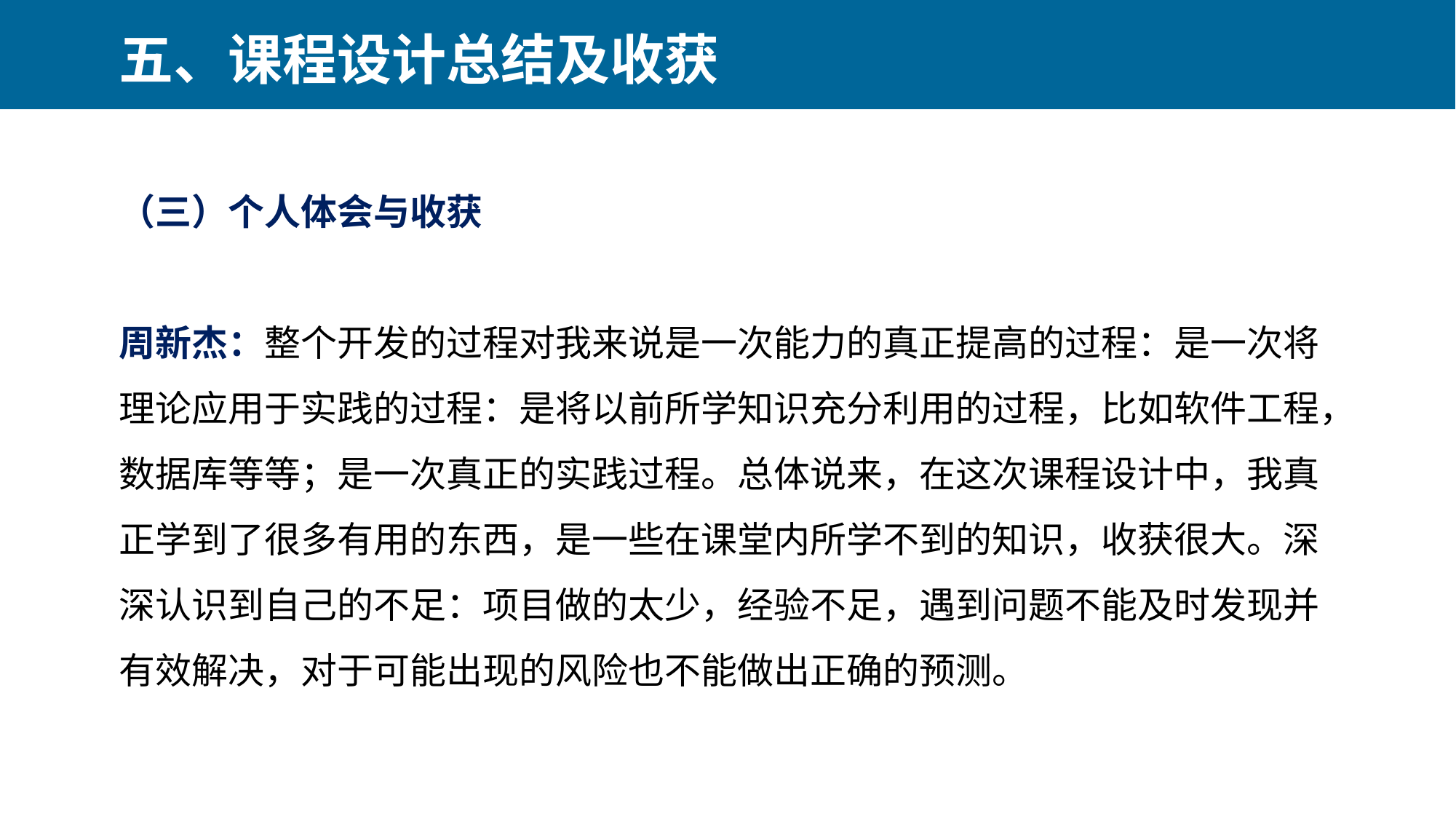

五、课程设计总结及收获
（三）个人体会与收获

周新杰：整个开发的过程对我来说是一次能力的真正提高的过程：是一次将理论应用于实践的过程：是将以前所学知识充分利用的过程，比如软件工程，数据库等等；是一次真正的实践过程。总体说来，在这次课程设计中，我真正学到了很多有用的东西，是一些在课堂内所学不到的知识，收获很大。深深认识到自己的不足：项目做的太少，经验不足，遇到问题不能及时发现并有效解决，对于可能出现的风险也不能做出正确的预测。